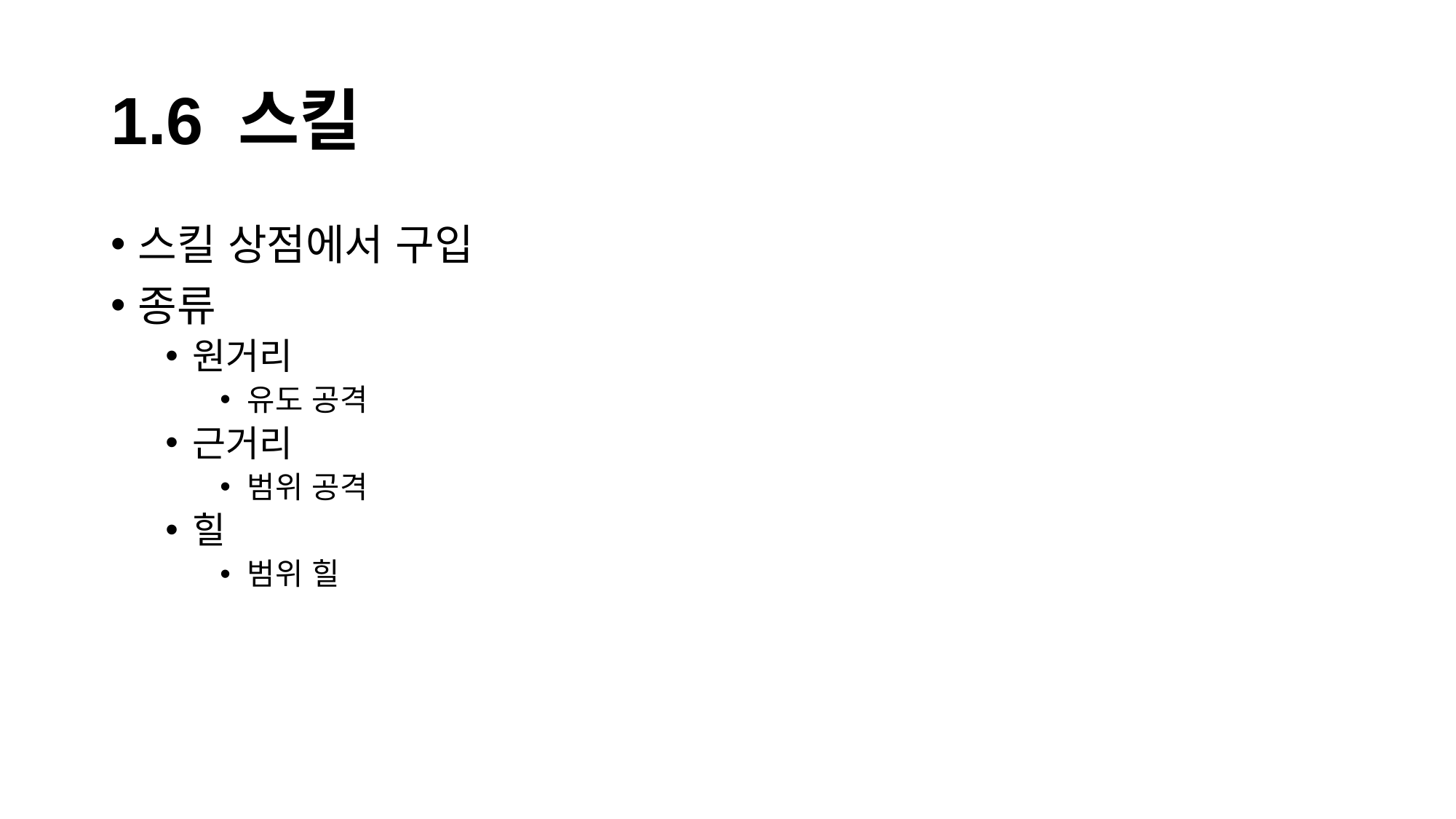

# 1.6 스킬
스킬 상점에서 구입
종류
원거리
유도 공격
근거리
범위 공격
힐
범위 힐